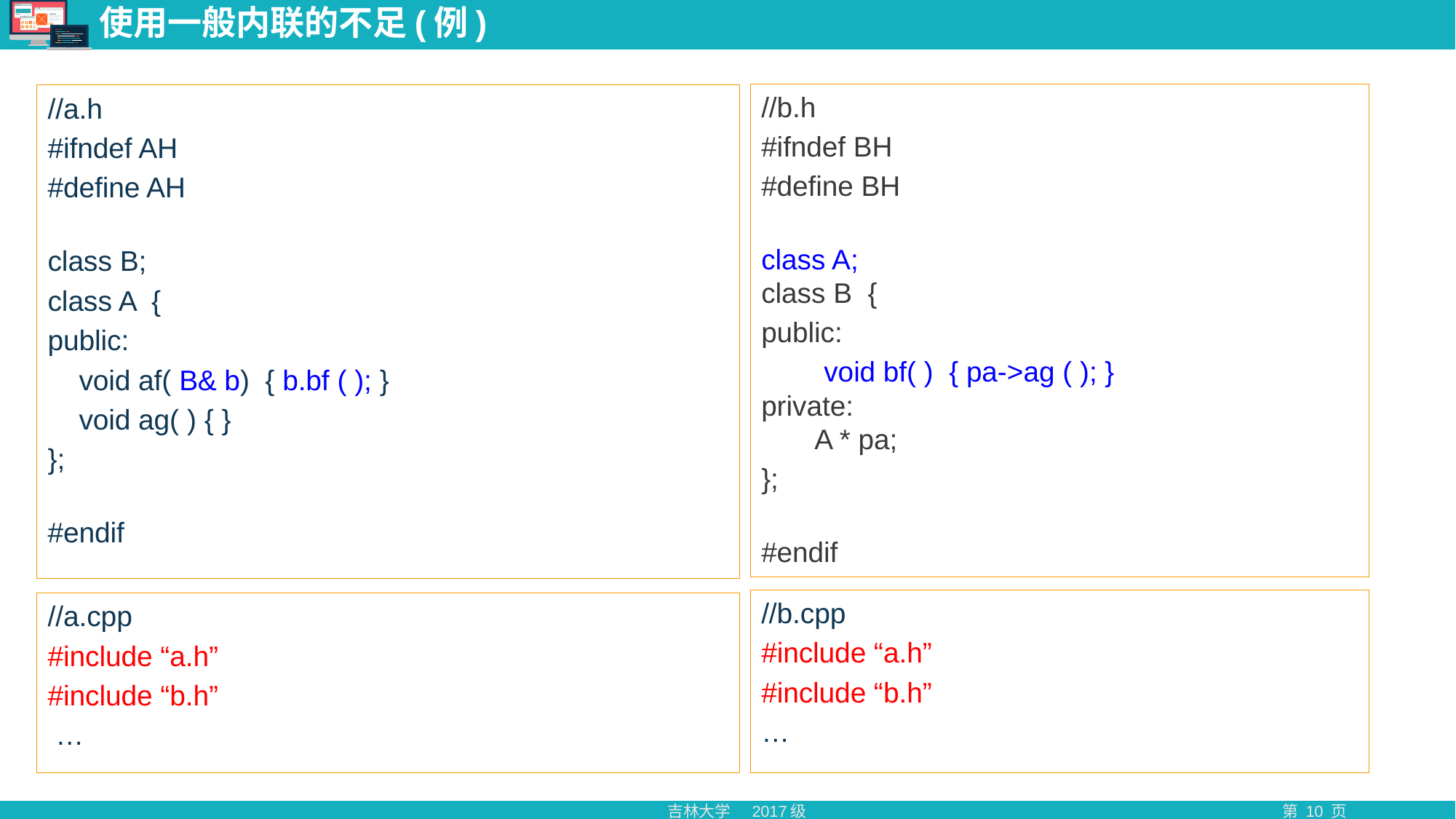

# 使用一般内联的不足(例)
//b.h
#ifndef BH
#define BH
class A;
class B  {
public:
        void bf( )  { pa->ag ( ); }
private:
       A * pa;
};
#endif
//a.h
#ifndef AH
#define AH
class B;
class A  {
public:
    void af( B& b)  { b.bf ( ); }
    void ag( ) { }
};
#endif
//b.cpp
#include “a.h”
#include “b.h”
…
//a.cpp
#include “a.h”
#include “b.h”
 …